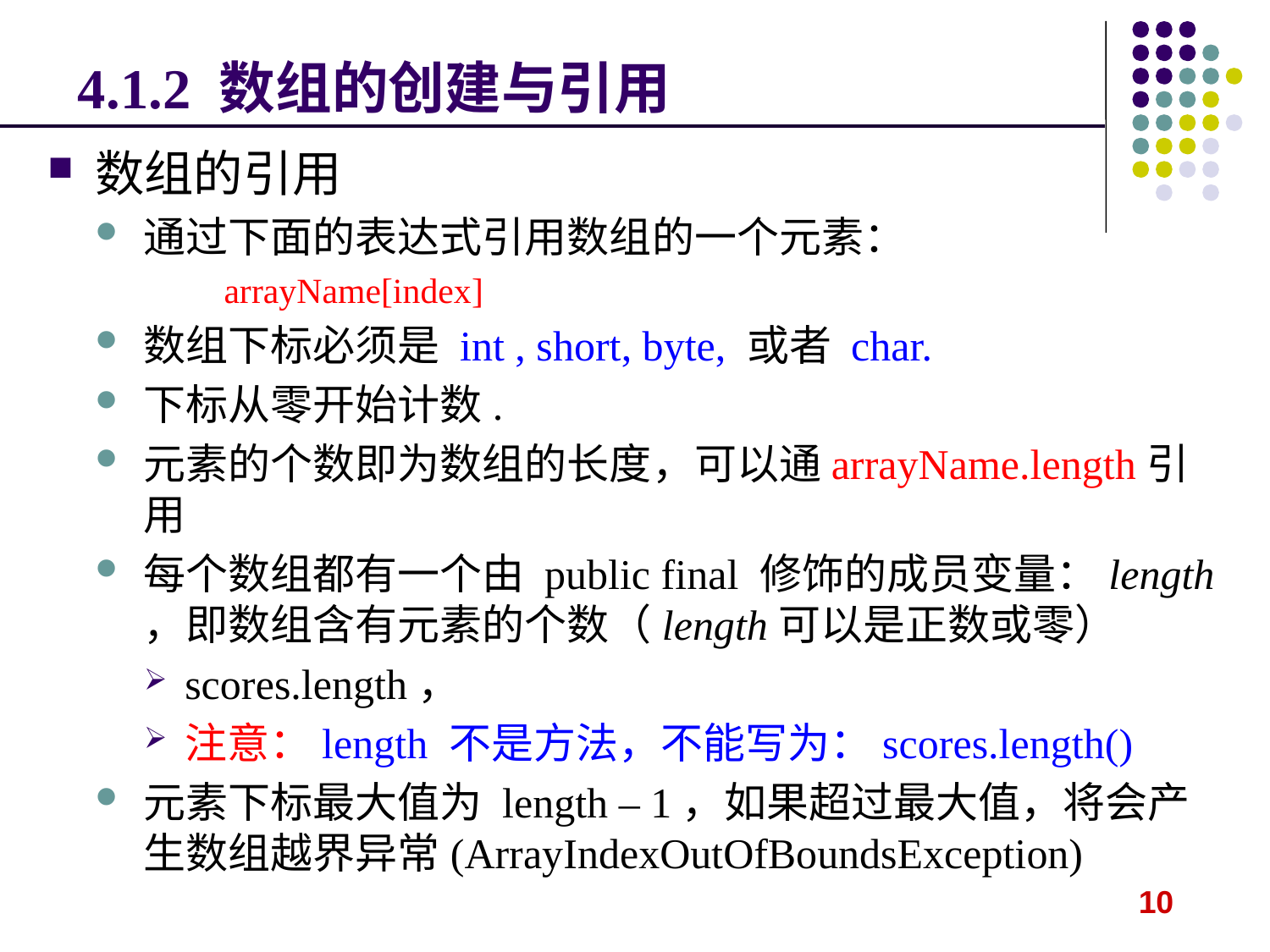

# 4.1.2 数组的创建与引用
数组的引用
通过下面的表达式引用数组的一个元素：
         arrayName[index]
数组下标必须是 int , short, byte, 或者 char.
下标从零开始计数.
元素的个数即为数组的长度，可以通arrayName.length引用
每个数组都有一个由 public final 修饰的成员变量：length ，即数组含有元素的个数（length可以是正数或零）
scores.length，
注意：length 不是方法，不能写为：scores.length()
元素下标最大值为 length – 1，如果超过最大值，将会产生数组越界异常(ArrayIndexOutOfBoundsException)